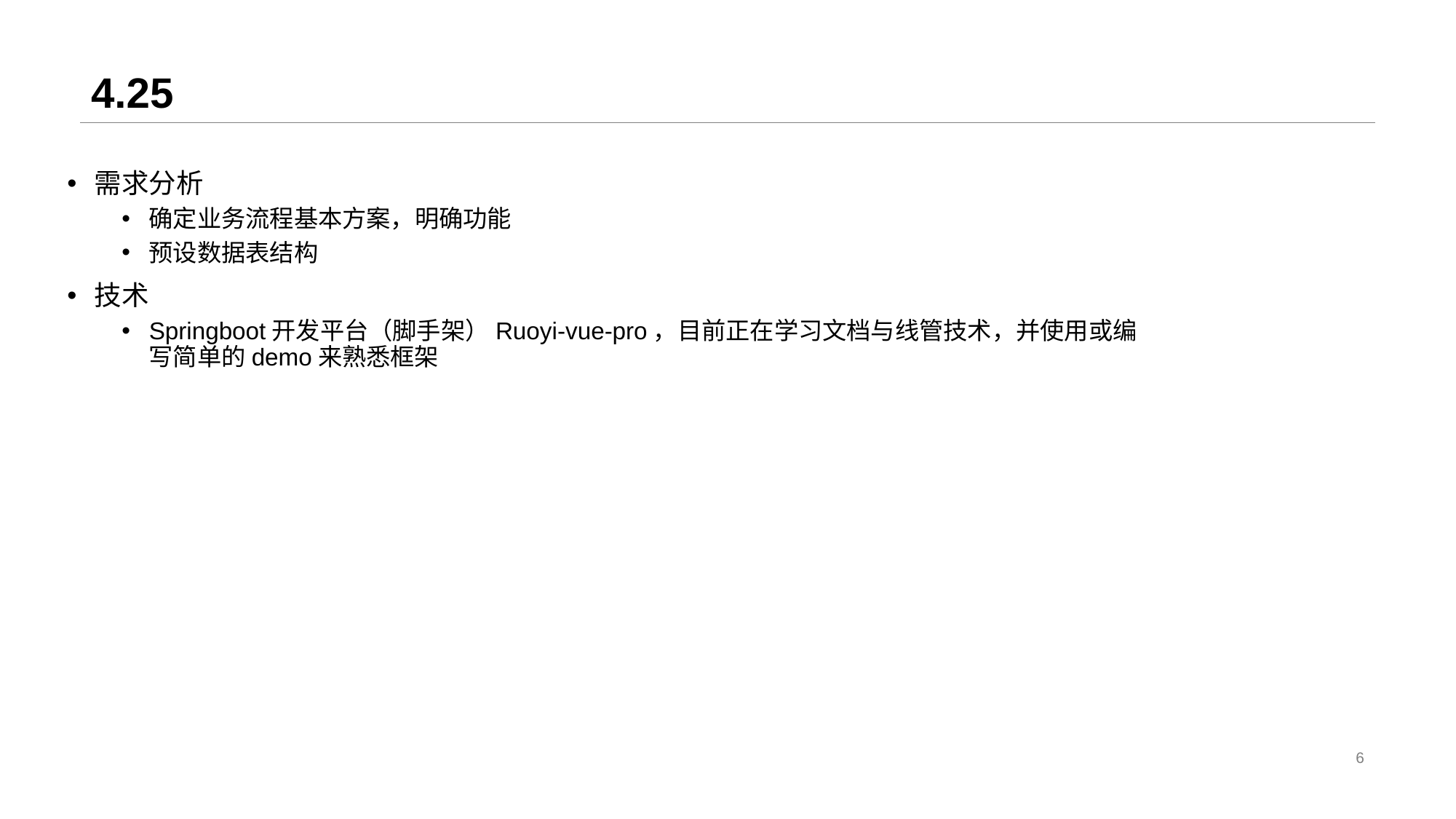

# 4.25
需求分析
确定业务流程基本方案，明确功能
预设数据表结构
技术
Springboot开发平台（脚手架）Ruoyi-vue-pro，目前正在学习文档与线管技术，并使用或编写简单的demo来熟悉框架

6